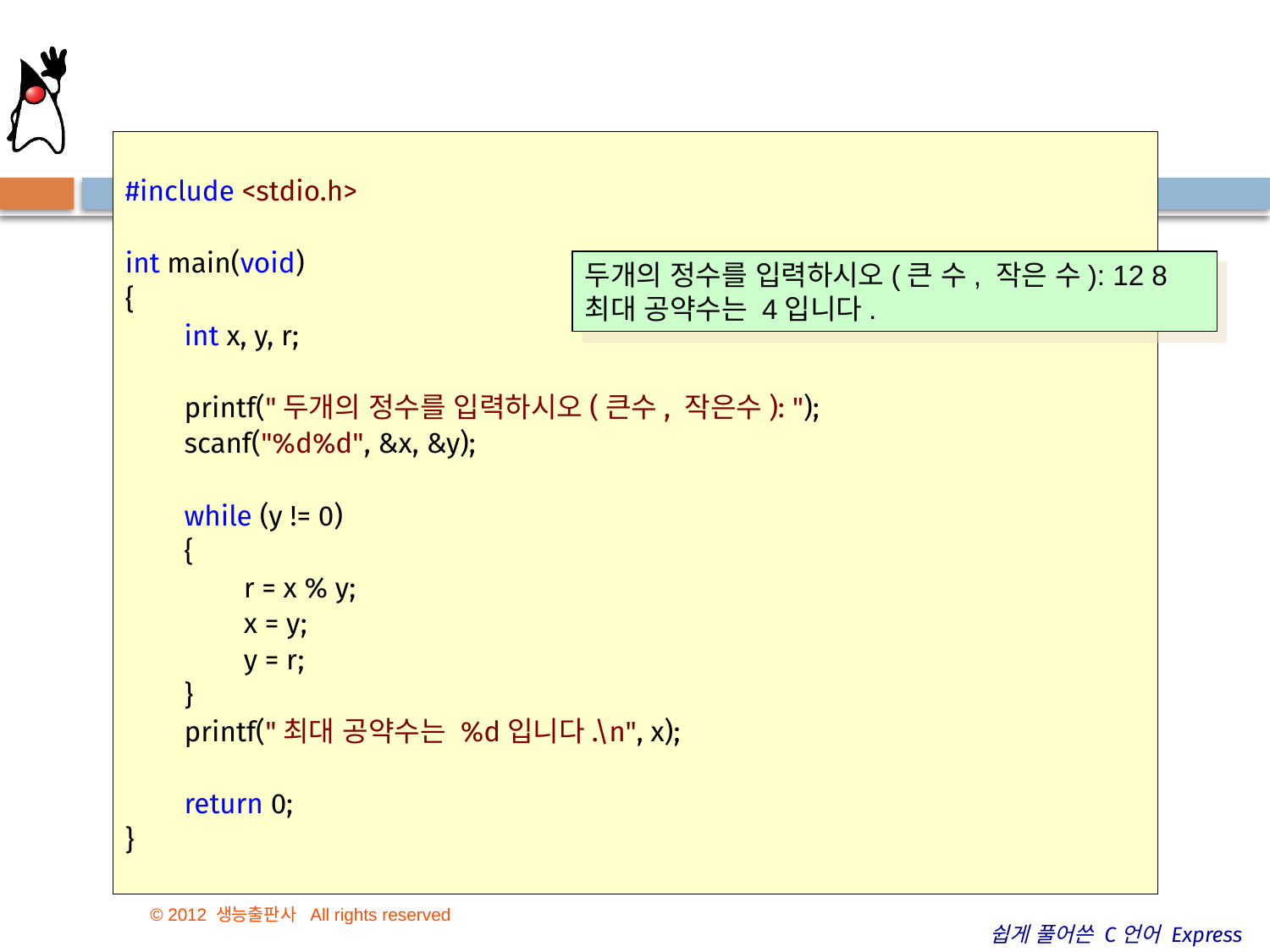

#

#include <stdio.h>

int main(void)
{
        int x, y, r;

        printf("두개의 정수를 입력하시오(큰수, 작은수): ");
        scanf("%d%d", &x, &y);

        while (y != 0)
        {
                r = x % y;
                x = y;
                y = r;
        }
        printf("최대 공약수는 %d입니다.\n", x);

        return 0;
}
두개의 정수를 입력하시오(큰 수, 작은 수): 12 8
최대 공약수는 4입니다.